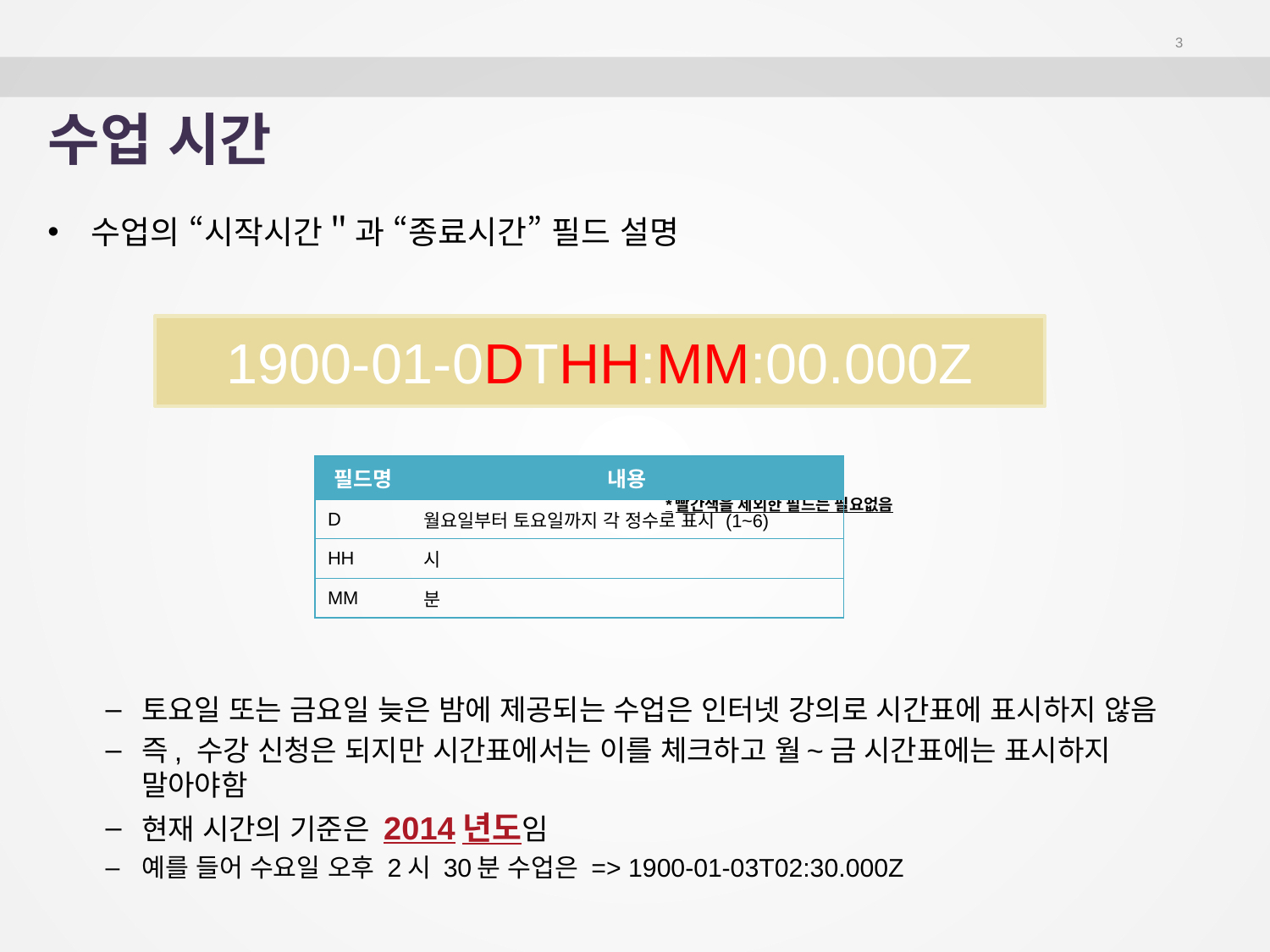

3
# 수업 시간
수업의 “시작시간＂과 “종료시간” 필드 설명

                                *빨간색을 제외한 필드는 필요없음

토요일 또는 금요일 늦은 밤에 제공되는 수업은 인터넷 강의로 시간표에 표시하지 않음
즉, 수강 신청은 되지만 시간표에서는 이를 체크하고 월~금 시간표에는 표시하지 말아야함
현재 시간의 기준은 2014년도임
예를 들어 수요일 오후 2시 30분 수업은 => 1900-01-03T02:30.000Z

1900-01-0DTHH:MM:00.000Z
| 필드명 | 내용 |
| --- | --- |
| D | 월요일부터 토요일까지 각 정수로 표시 (1~6) |
| HH | 시 |
| MM | 분 |